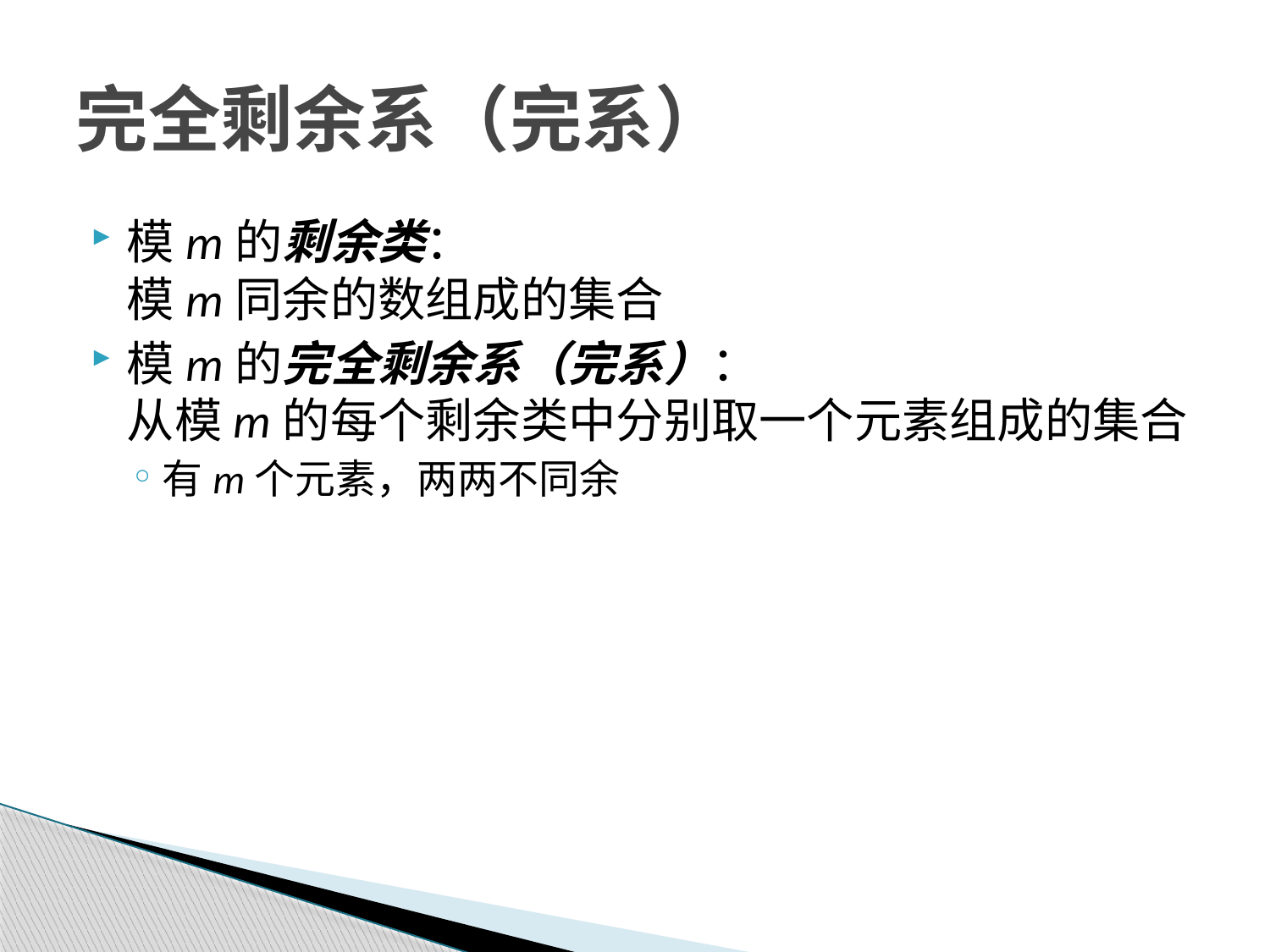

# 完全剩余系（完系）
模m的剩余类：
模m同余的数组成的集合
模m的完全剩余系（完系）：
从模m的每个剩余类中分别取一个元素组成的集合
有m个元素，两两不同余